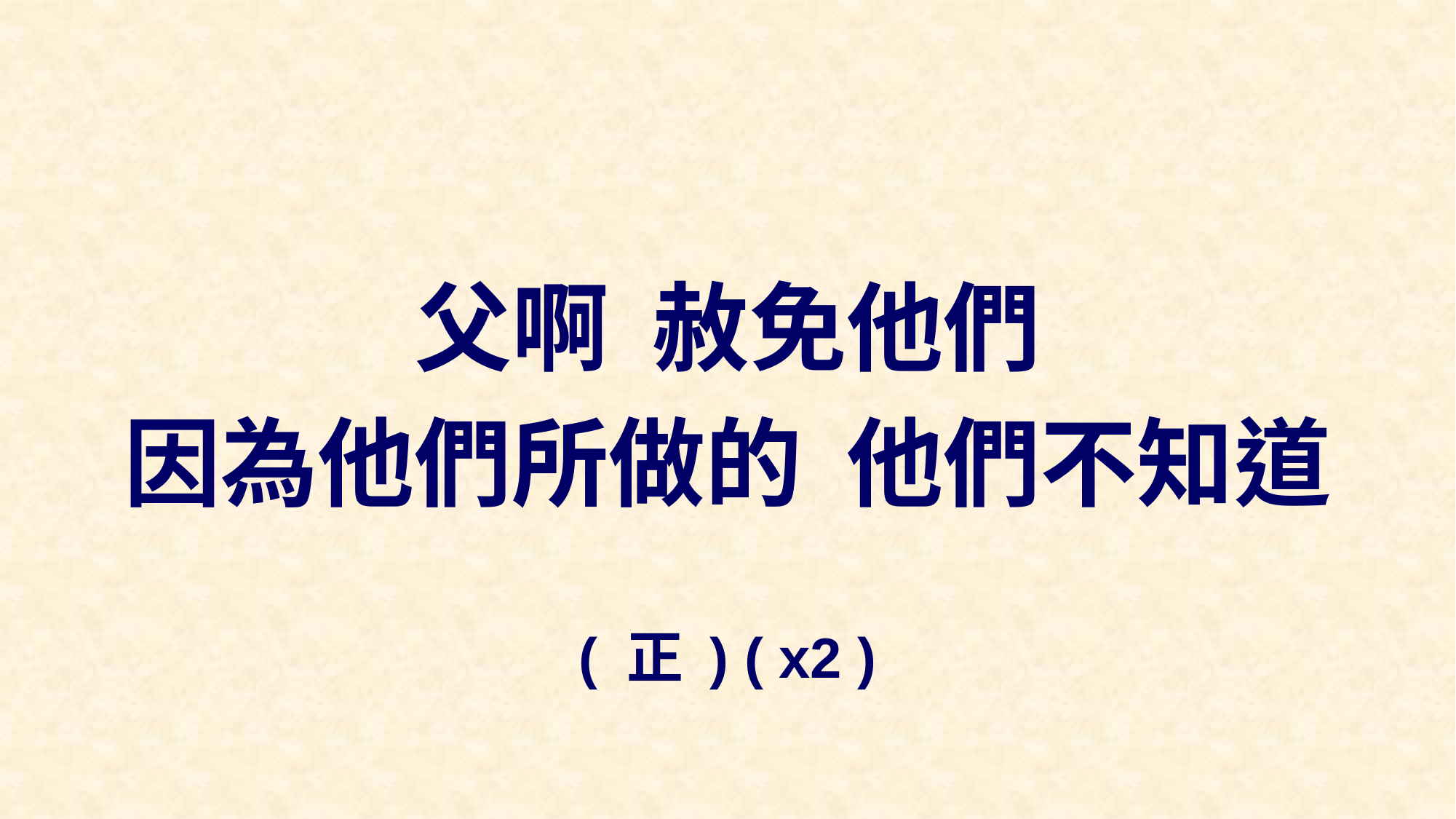

父啊  赦免他們
因為他們所做的  他們不知道
( 正 ) ( x2 )